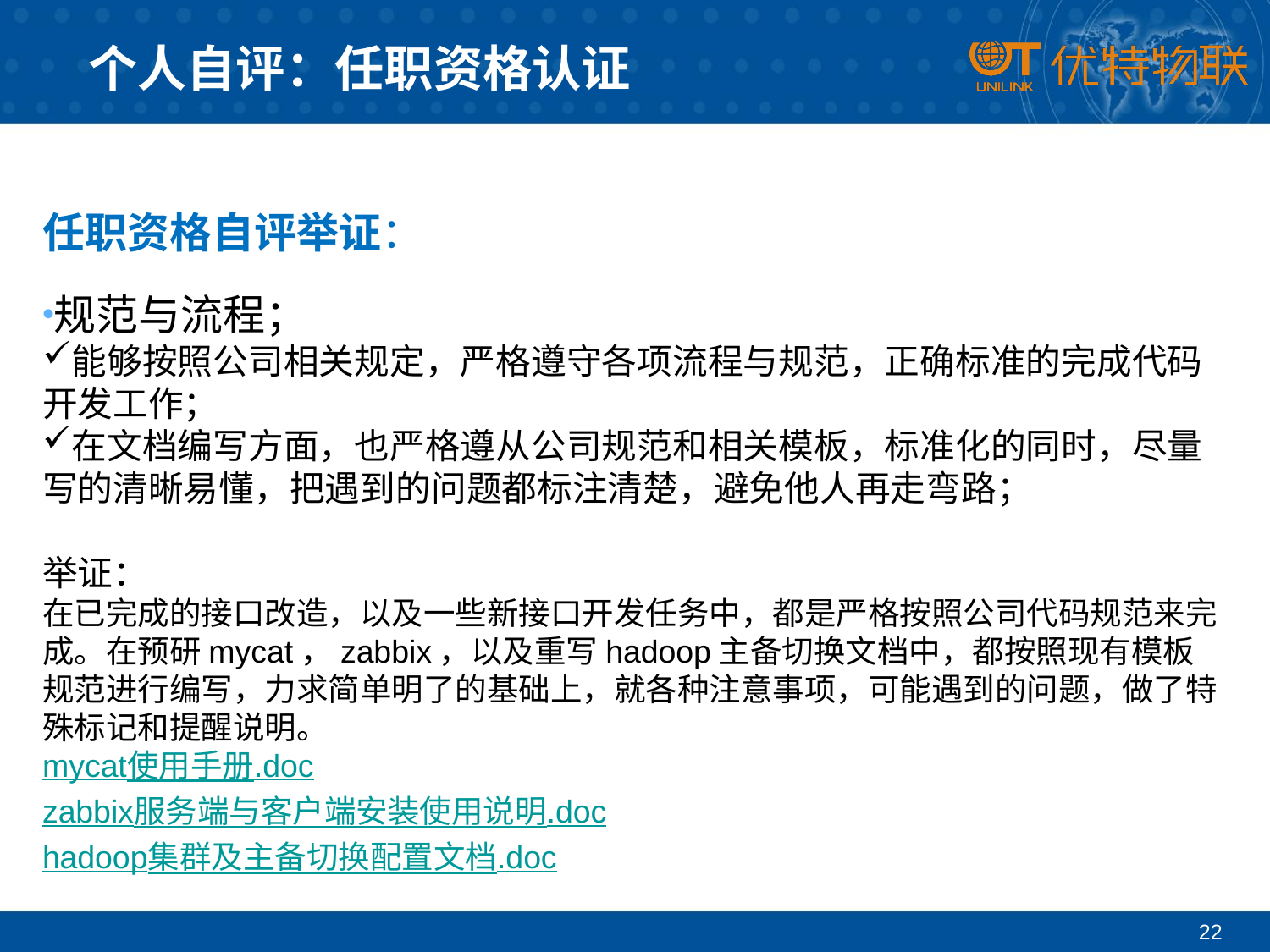

# 个人自评：任职资格认证
任职资格自评举证：
规范与流程；
能够按照公司相关规定，严格遵守各项流程与规范，正确标准的完成代码开发工作；
在文档编写方面，也严格遵从公司规范和相关模板，标准化的同时，尽量写的清晰易懂，把遇到的问题都标注清楚，避免他人再走弯路；

举证：
在已完成的接口改造，以及一些新接口开发任务中，都是严格按照公司代码规范来完成。在预研mycat，zabbix，以及重写hadoop主备切换文档中，都按照现有模板规范进行编写，力求简单明了的基础上，就各种注意事项，可能遇到的问题，做了特殊标记和提醒说明。
mycat使用手册.doc
zabbix服务端与客户端安装使用说明.doc
hadoop集群及主备切换配置文档.doc
22